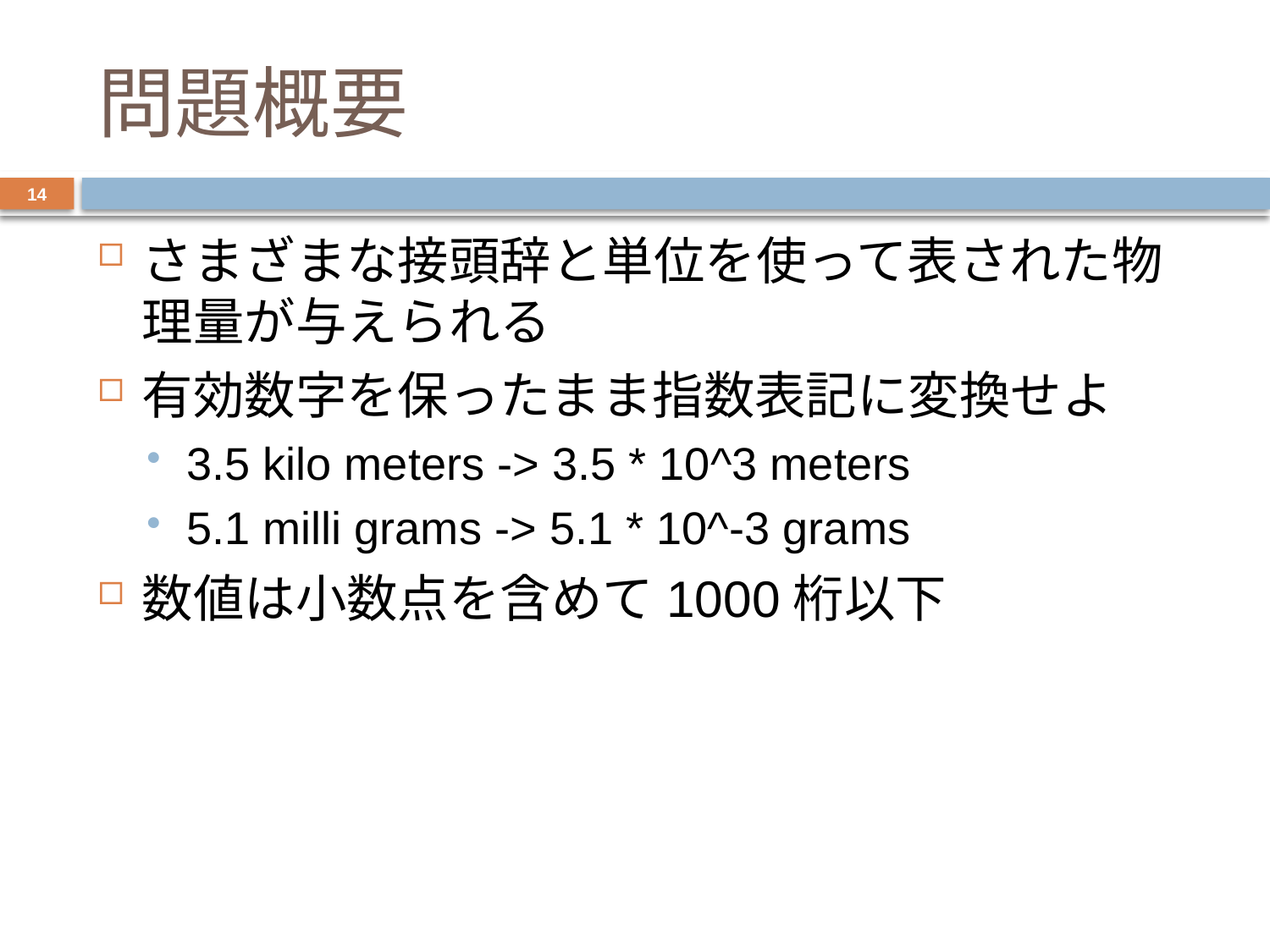

# 問題概要
14
さまざまな接頭辞と単位を使って表された物理量が与えられる
有効数字を保ったまま指数表記に変換せよ
3.5 kilo meters -> 3.5 * 10^3 meters
5.1 milli grams -> 5.1 * 10^-3 grams
数値は小数点を含めて1000桁以下